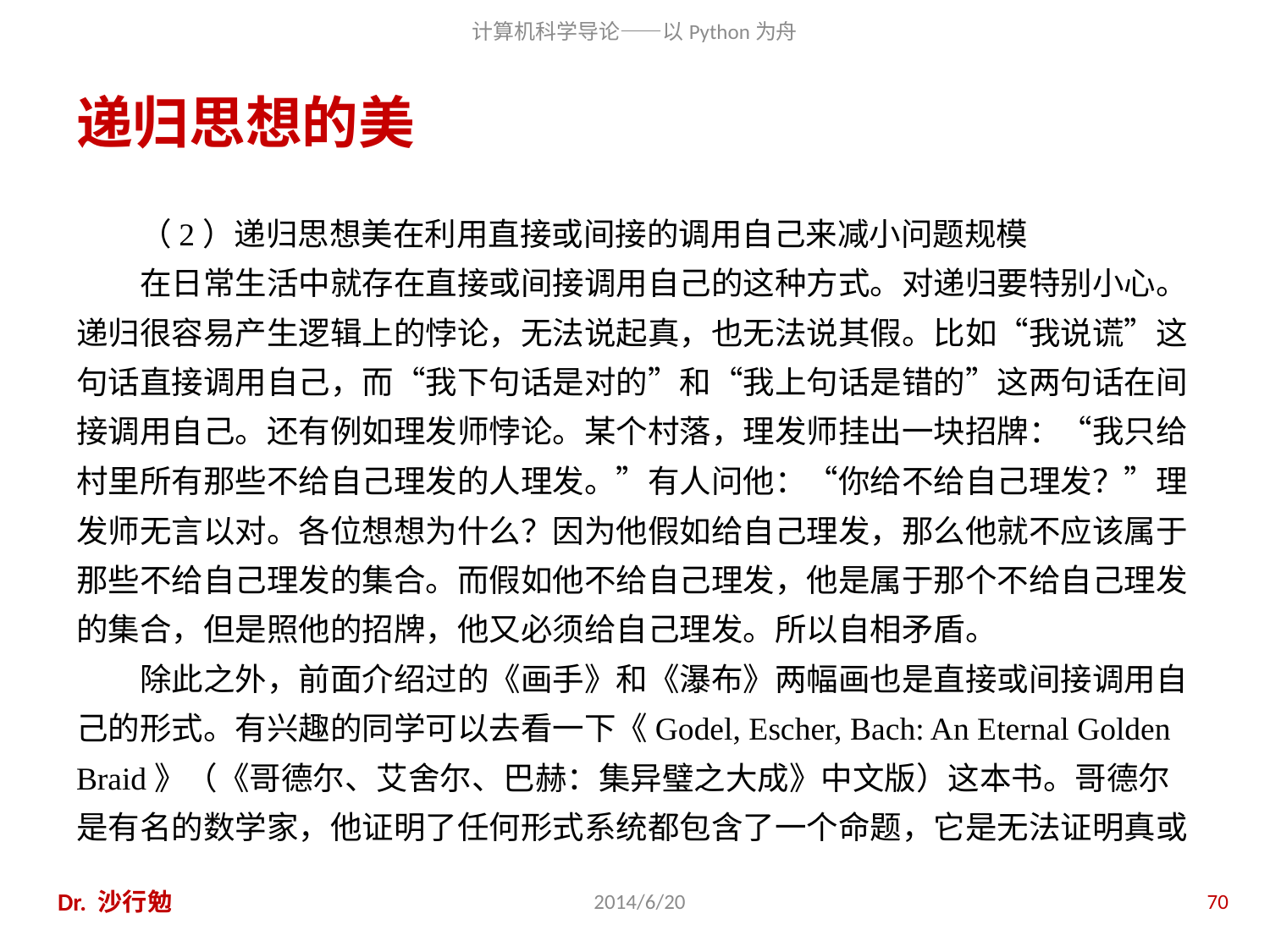

# 递归思想的美
（2）递归思想美在利用直接或间接的调用自己来减小问题规模
在日常生活中就存在直接或间接调用自己的这种方式。对递归要特别小心。递归很容易产生逻辑上的悖论，无法说起真，也无法说其假。比如“我说谎”这句话直接调用自己，而“我下句话是对的”和“我上句话是错的”这两句话在间接调用自己。还有例如理发师悖论。某个村落，理发师挂出一块招牌：“我只给村里所有那些不给自己理发的人理发。”有人问他：“你给不给自己理发？”理发师无言以对。各位想想为什么？因为他假如给自己理发，那么他就不应该属于那些不给自己理发的集合。而假如他不给自己理发，他是属于那个不给自己理发的集合，但是照他的招牌，他又必须给自己理发。所以自相矛盾。
除此之外，前面介绍过的《画手》和《瀑布》两幅画也是直接或间接调用自己的形式。有兴趣的同学可以去看一下《Godel, Escher, Bach: An Eternal Golden Braid》（《哥德尔、艾舍尔、巴赫：集异璧之大成》中文版）这本书。哥德尔是有名的数学家，他证明了任何形式系统都包含了一个命题，它是无法证明真或
Dr. 沙行勉
2014/6/20
70